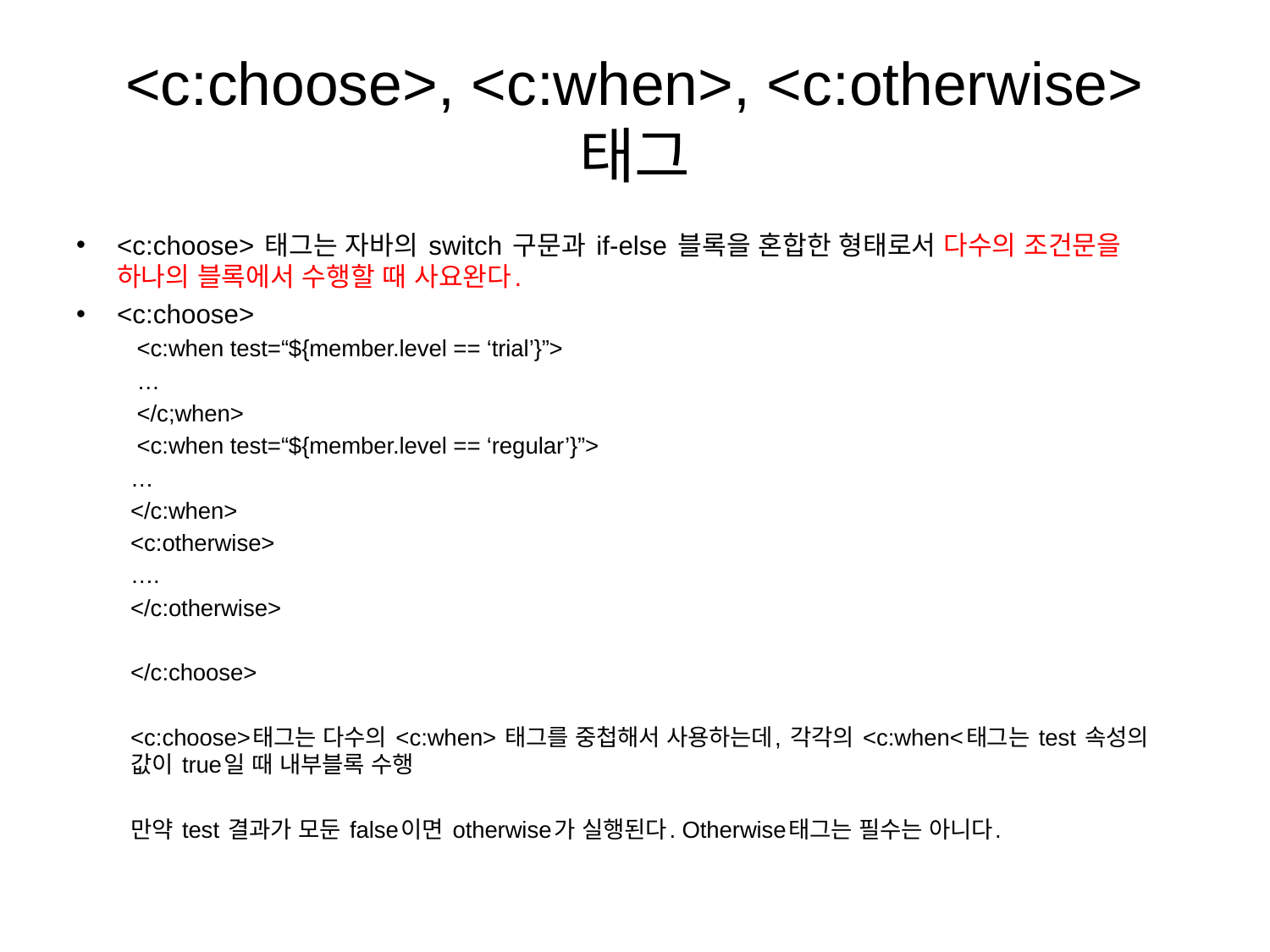

# <c:choose>, <c:when>, <c:otherwise> 태그
<c:choose> 태그는 자바의 switch 구문과 if-else 블록을 혼합한 형태로서 다수의 조건문을 하나의 블록에서 수행할 때 사요완다.
<c:choose>
 <c:when test=“${member.level == ‘trial’}”>
 …
 </c;when>
 <c:when test=“${member.level == ‘regular’}”>
…
</c:when>
<c:otherwise>
….
</c:otherwise>

</c:choose>

<c:choose>태그는 다수의 <c:when> 태그를 중첩해서 사용하는데, 각각의 <c:when<태그는 test 속성의 값이 true일 때 내부블록 수행

만약 test 결과가 모둔 false이면 otherwise가 실행된다. Otherwise태그는 필수는 아니다.